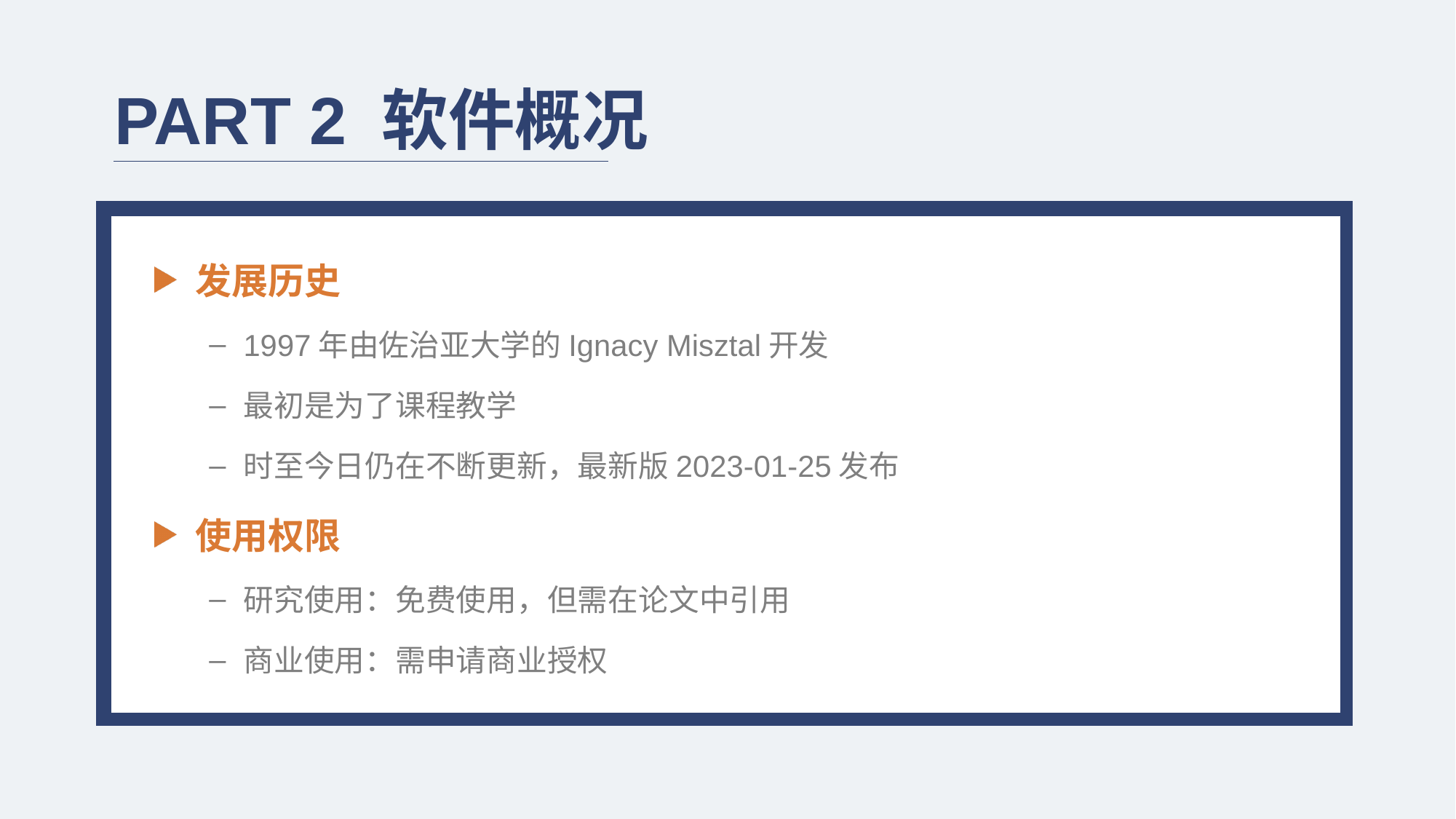

PART 2 软件概况

发展历史
1997年由佐治亚大学的Ignacy Misztal开发
最初是为了课程教学
时至今日仍在不断更新，最新版2023-01-25发布
使用权限
研究使用：免费使用，但需在论文中引用
商业使用：需申请商业授权